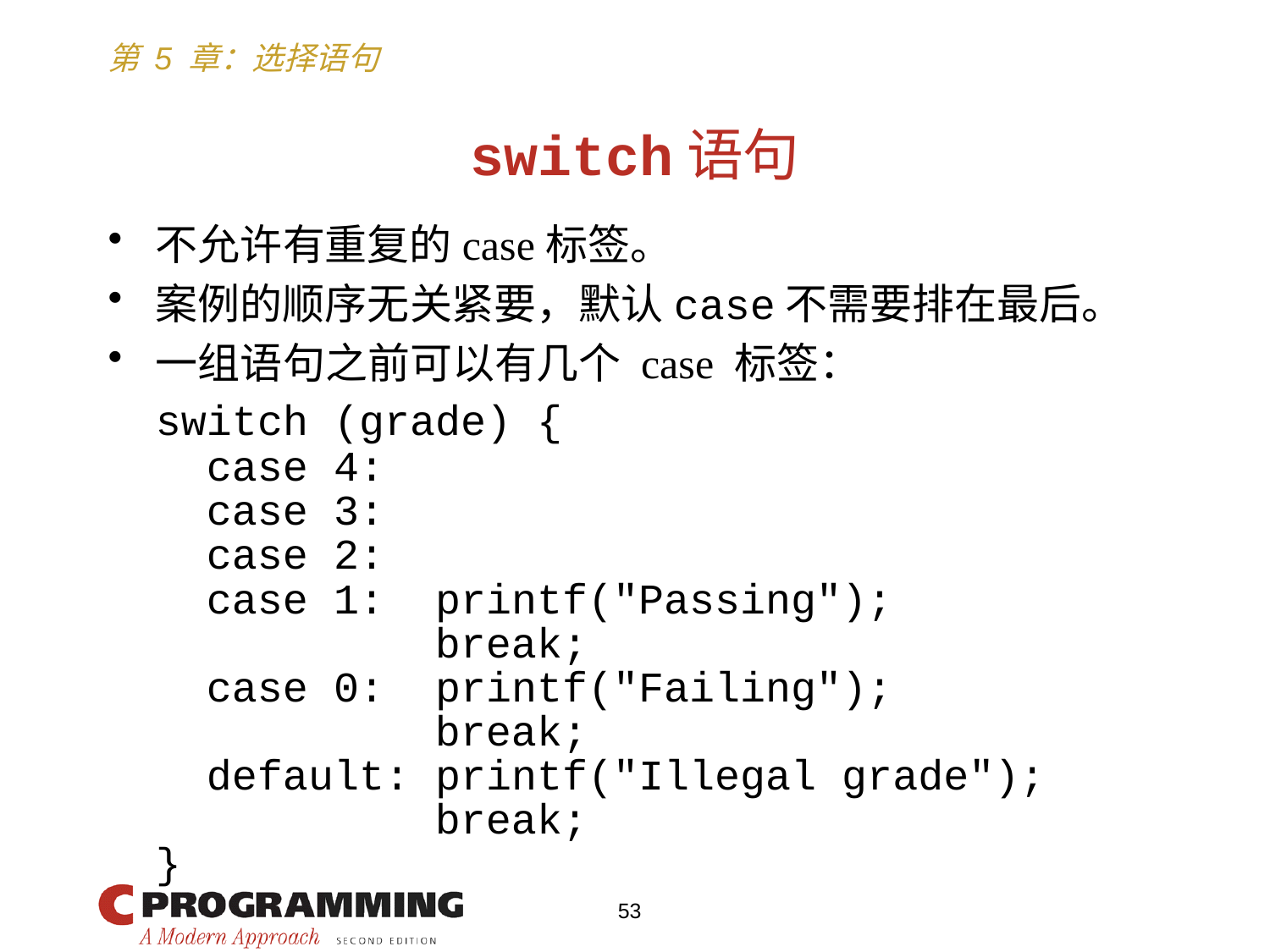

# switch语句
不允许有重复的case标签。
案例的顺序无关紧要，默认case不需要排在最后。
一组语句之前可以有几个 case 标签：
	switch (grade) {
	  case 4:
	  case 3:
	  case 2:
	  case 1:  printf("Passing");
	           break;
	  case 0:  printf("Failing");
	           break;
	  default: printf("Illegal grade");
	           break;
	}
53